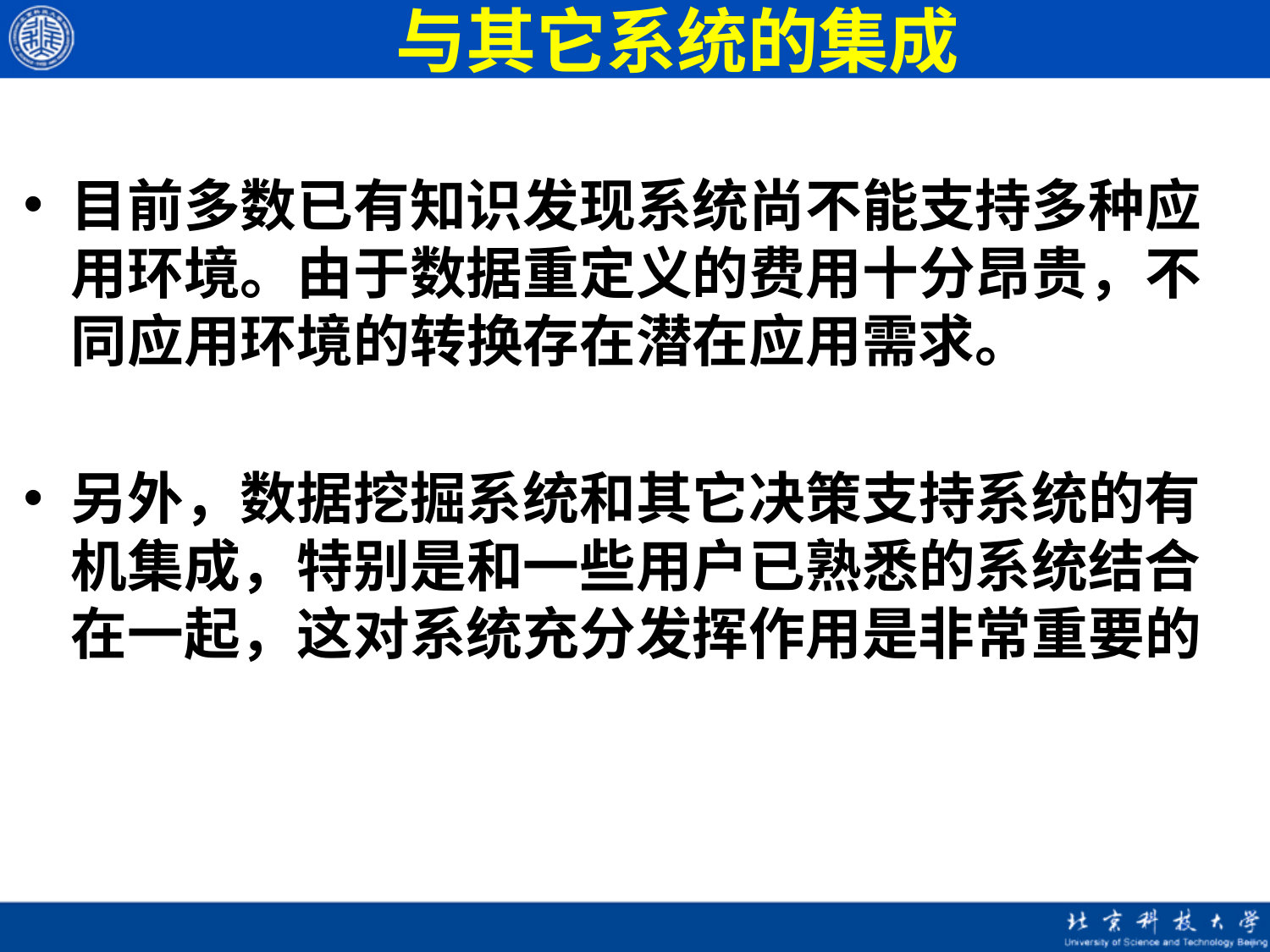

# 与其它系统的集成

目前多数已有知识发现系统尚不能支持多种应用环境。由于数据重定义的费用十分昂贵，不同应用环境的转换存在潜在应用需求。

另外，数据挖掘系统和其它决策支持系统的有机集成，特别是和一些用户已熟悉的系统结合在一起，这对系统充分发挥作用是非常重要的